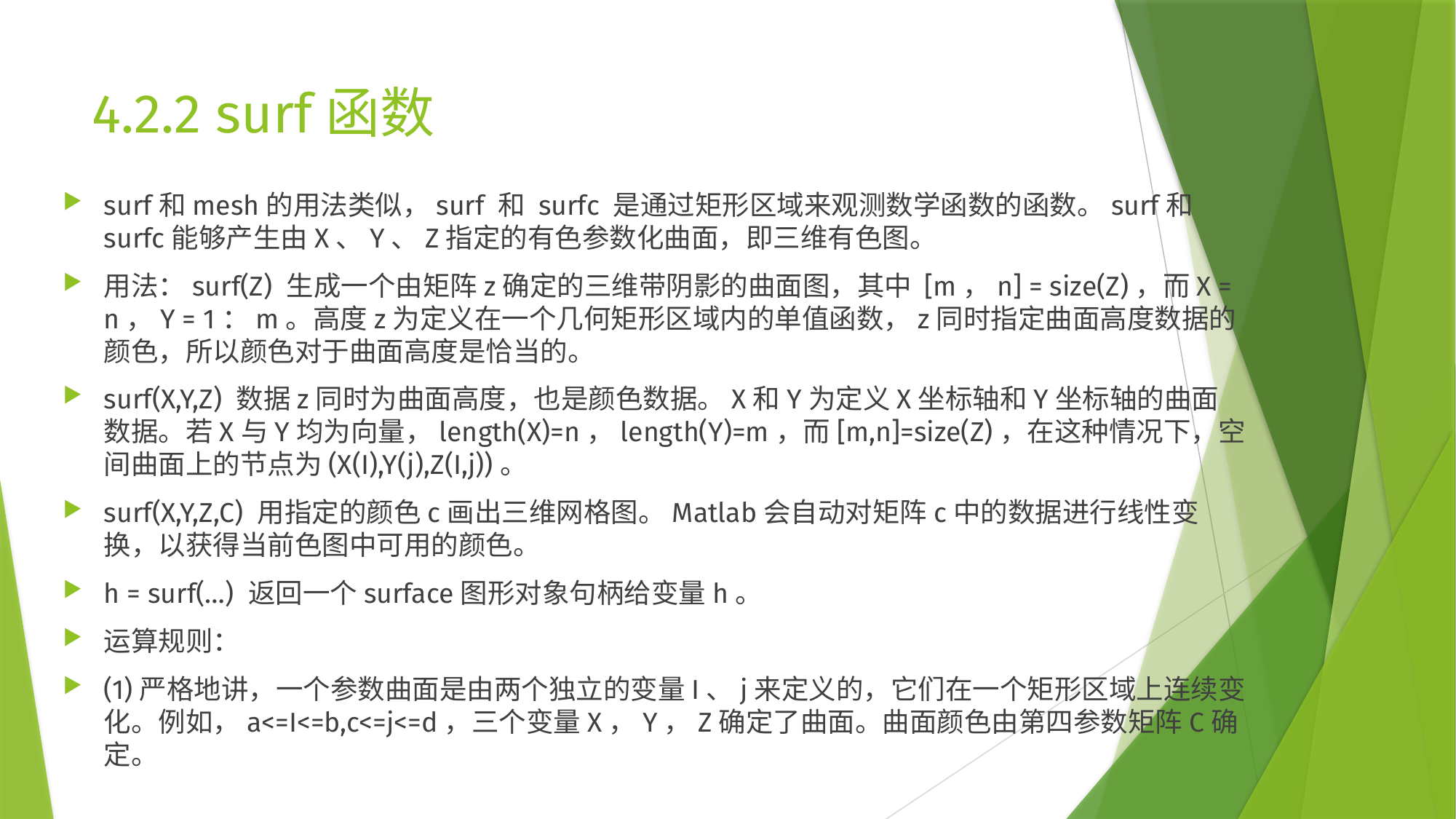

# 4.2.2 surf函数
surf和mesh的用法类似，surf 和 surfc 是通过矩形区域来观测数学函数的函数。surf和surfc能够产生由X、Y、Z指定的有色参数化曲面，即三维有色图。
用法：surf(Z) 生成一个由矩阵z确定的三维带阴影的曲面图，其中 [m，n] = size(Z)，而X = n，Y = 1：m。高度z为定义在一个几何矩形区域内的单值函数，z同时指定曲面高度数据的颜色，所以颜色对于曲面高度是恰当的。
surf(X,Y,Z) 数据z同时为曲面高度，也是颜色数据。X和Y为定义X坐标轴和Y坐标轴的曲面数据。若X与Y均为向量，length(X)=n，length(Y)=m，而[m,n]=size(Z)，在这种情况下，空间曲面上的节点为(X(I),Y(j),Z(I,j))。
surf(X,Y,Z,C) 用指定的颜色c画出三维网格图。Matlab会自动对矩阵c中的数据进行线性变换，以获得当前色图中可用的颜色。
h = surf(…) 返回一个surface图形对象句柄给变量h。
运算规则：
(1)严格地讲，一个参数曲面是由两个独立的变量I、j来定义的，它们在一个矩形区域上连续变化。例如，a<=I<=b,c<=j<=d，三个变量X，Y，Z确定了曲面。曲面颜色由第四参数矩阵C确定。